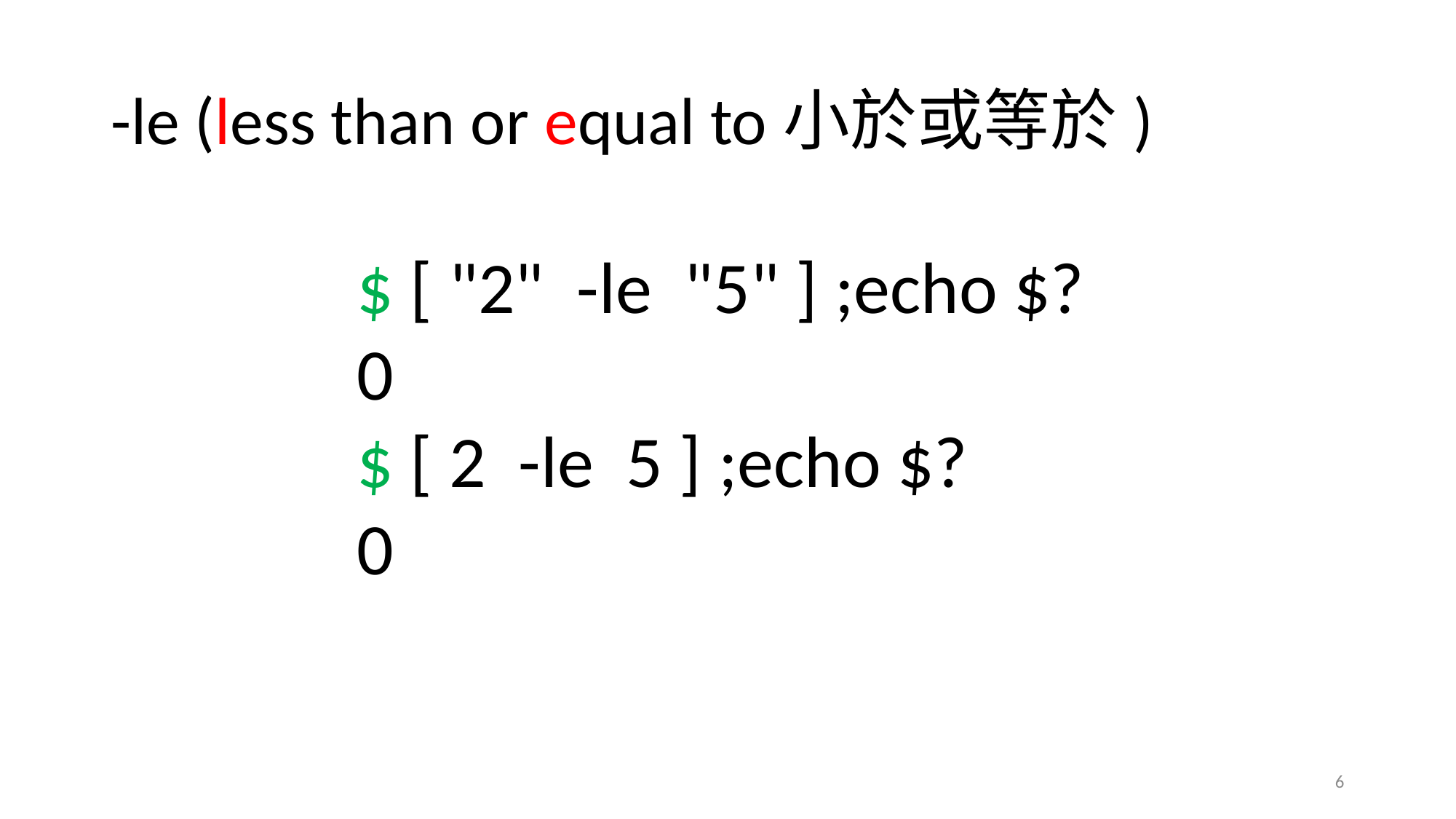

# -le (less than or equal to小於或等於)
$ [ "2"  -le  "5" ] ;echo $?
0
$ [ 2  -le  5 ] ;echo $?
0
6